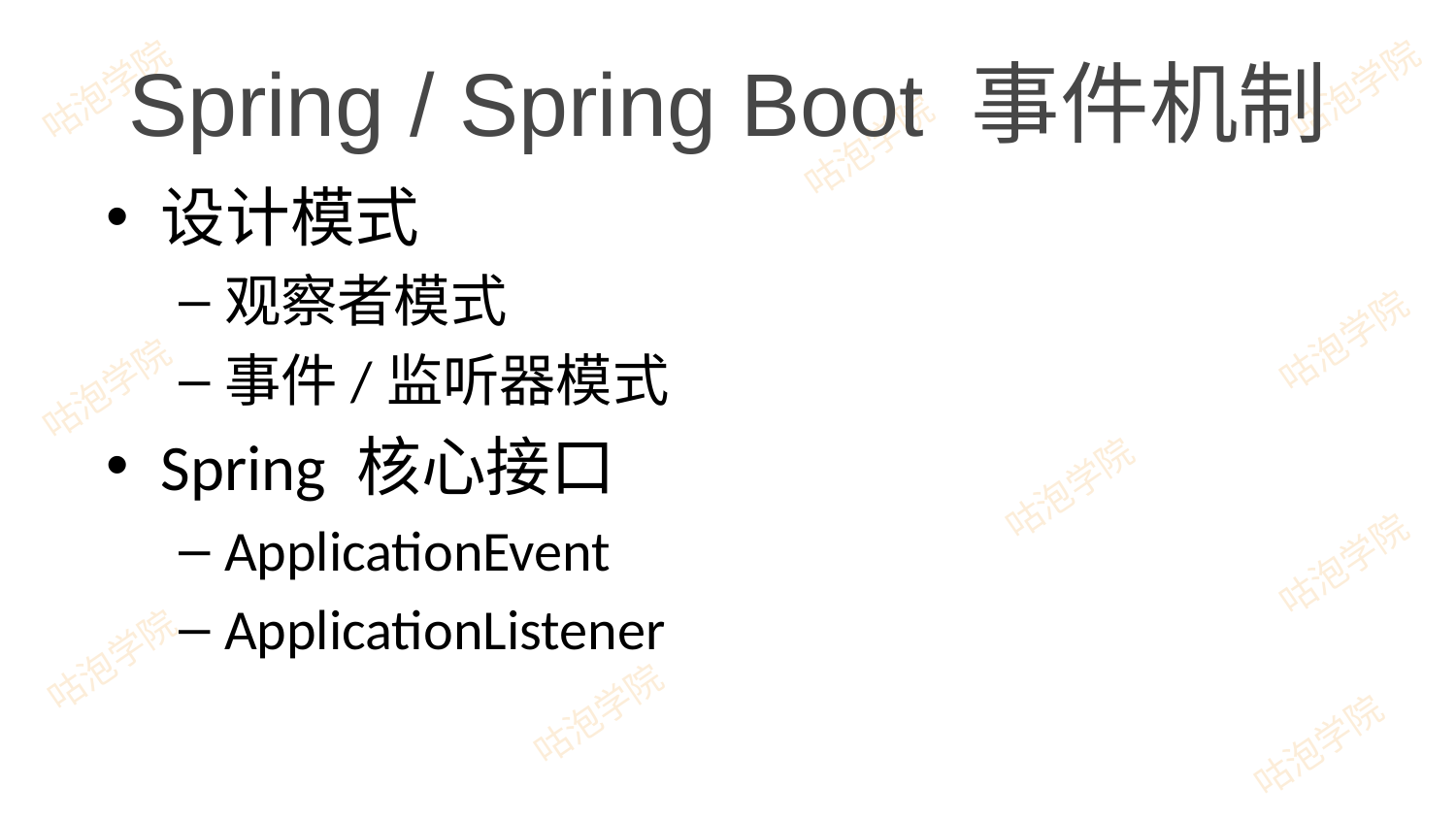

# Spring / Spring Boot 事件机制
设计模式
观察者模式
事件/监听器模式
Spring 核心接口
ApplicationEvent
ApplicationListener